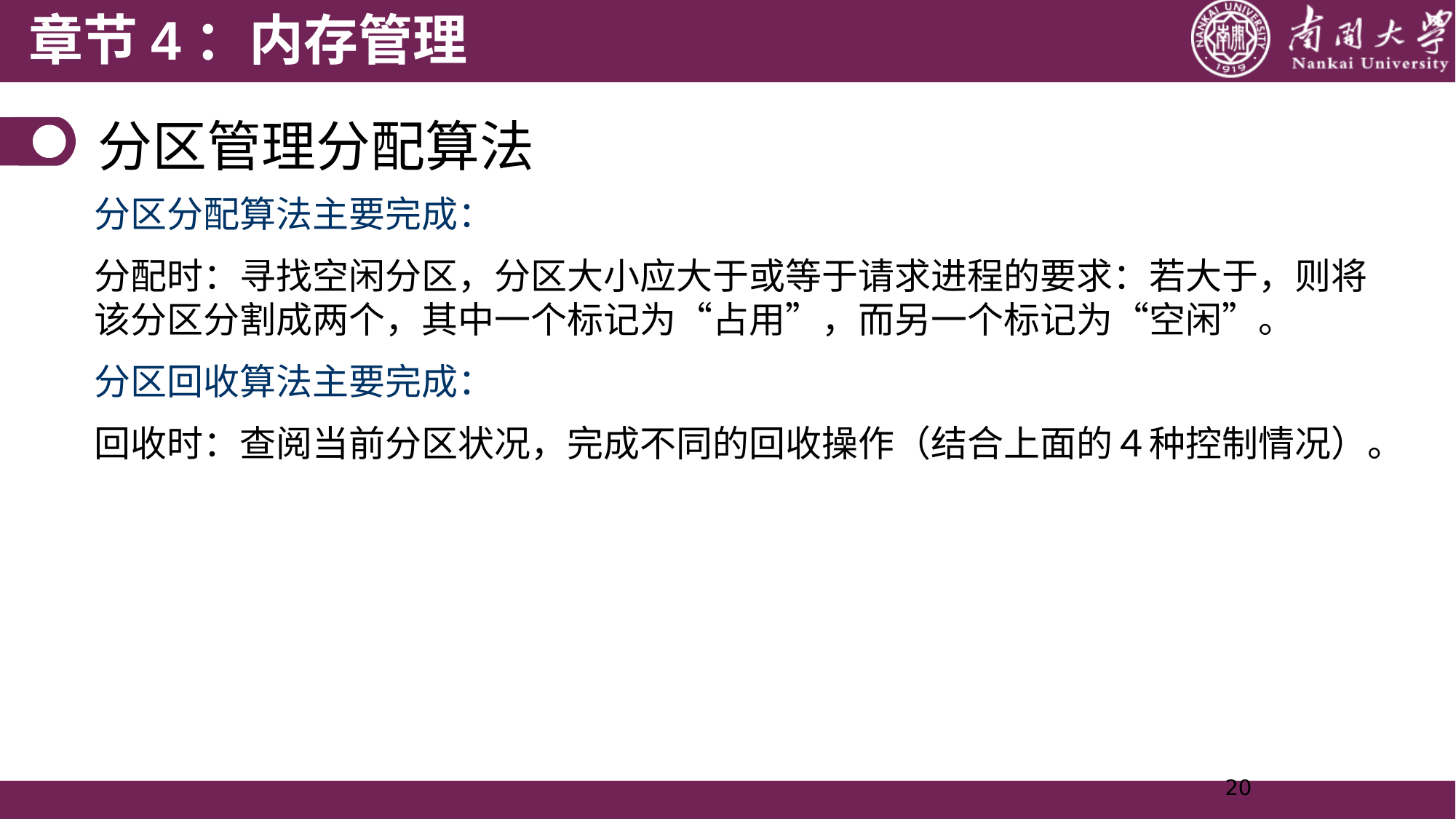

章节4：内存管理
分区管理分配算法
分区分配算法主要完成：
分配时：寻找空闲分区，分区大小应大于或等于请求进程的要求：若大于，则将该分区分割成两个，其中一个标记为“占用”，而另一个标记为“空闲”。
分区回收算法主要完成：
回收时：查阅当前分区状况，完成不同的回收操作（结合上面的４种控制情况）。
20